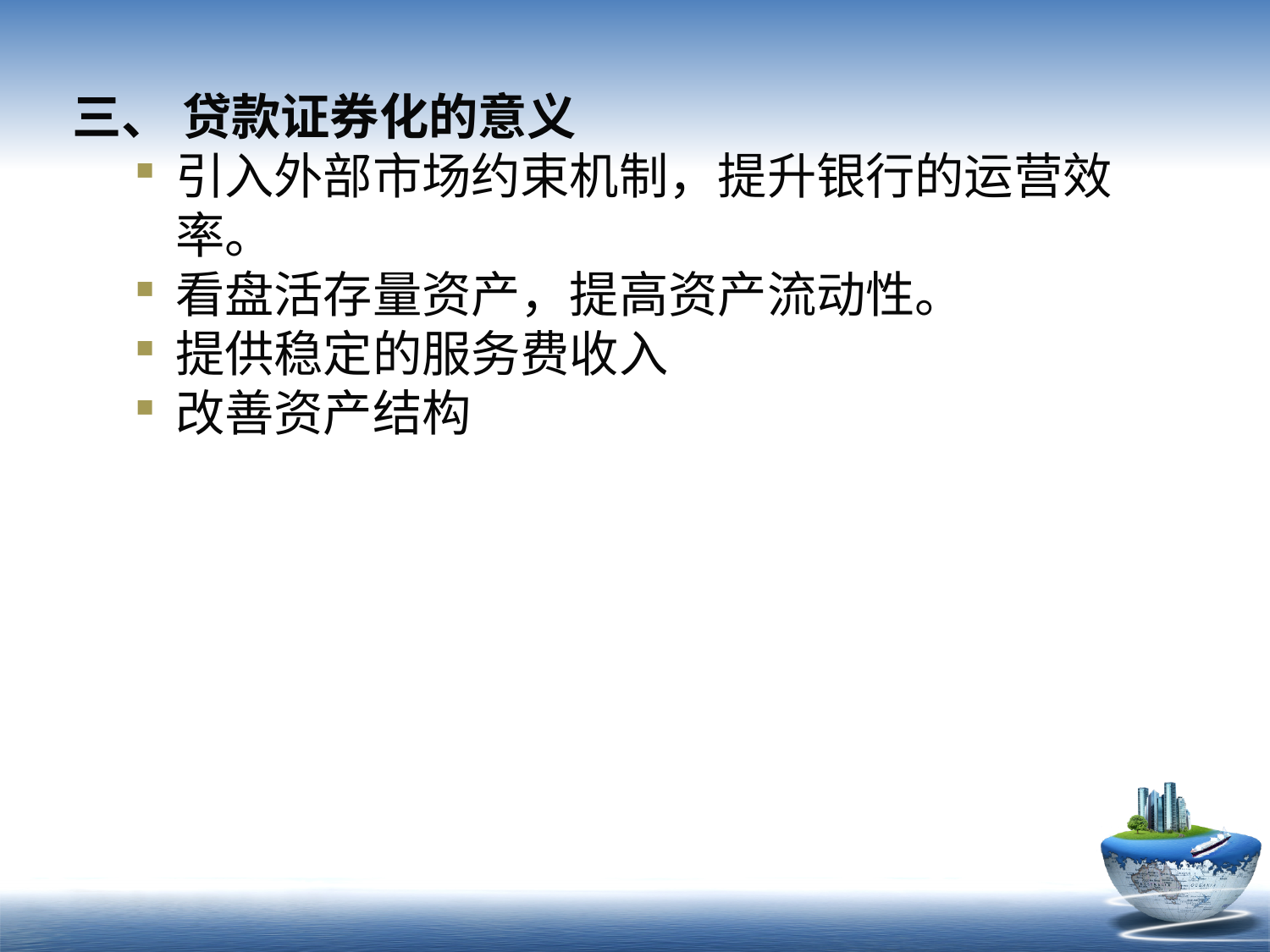

三、 贷款证券化的意义
引入外部市场约束机制，提升银行的运营效率。
看盘活存量资产，提高资产流动性。
提供稳定的服务费收入
改善资产结构